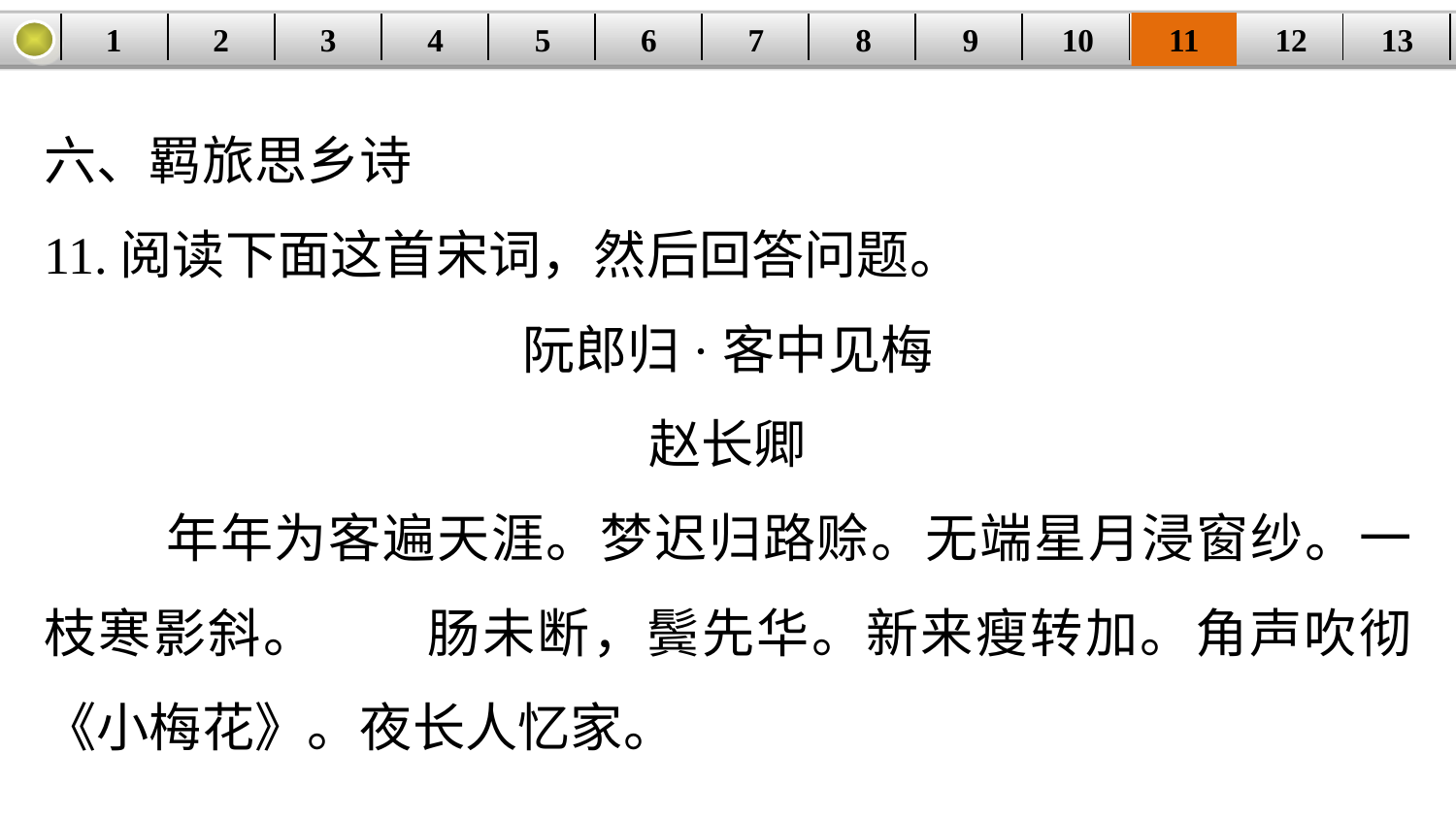

1
2
3
4
5
6
7
8
9
10
11
12
13
|  |  |  |  |  |  |  |  |  |  |  |  |  |
| --- | --- | --- | --- | --- | --- | --- | --- | --- | --- | --- | --- | --- |

六、羁旅思乡诗
11.阅读下面这首宋词，然后回答问题。
阮郎归·客中见梅
赵长卿
        年年为客遍天涯。梦迟归路赊。无端星月浸窗纱。一枝寒影斜。　　肠未断，鬓先华。新来瘦转加。角声吹彻《小梅花》。夜长人忆家。